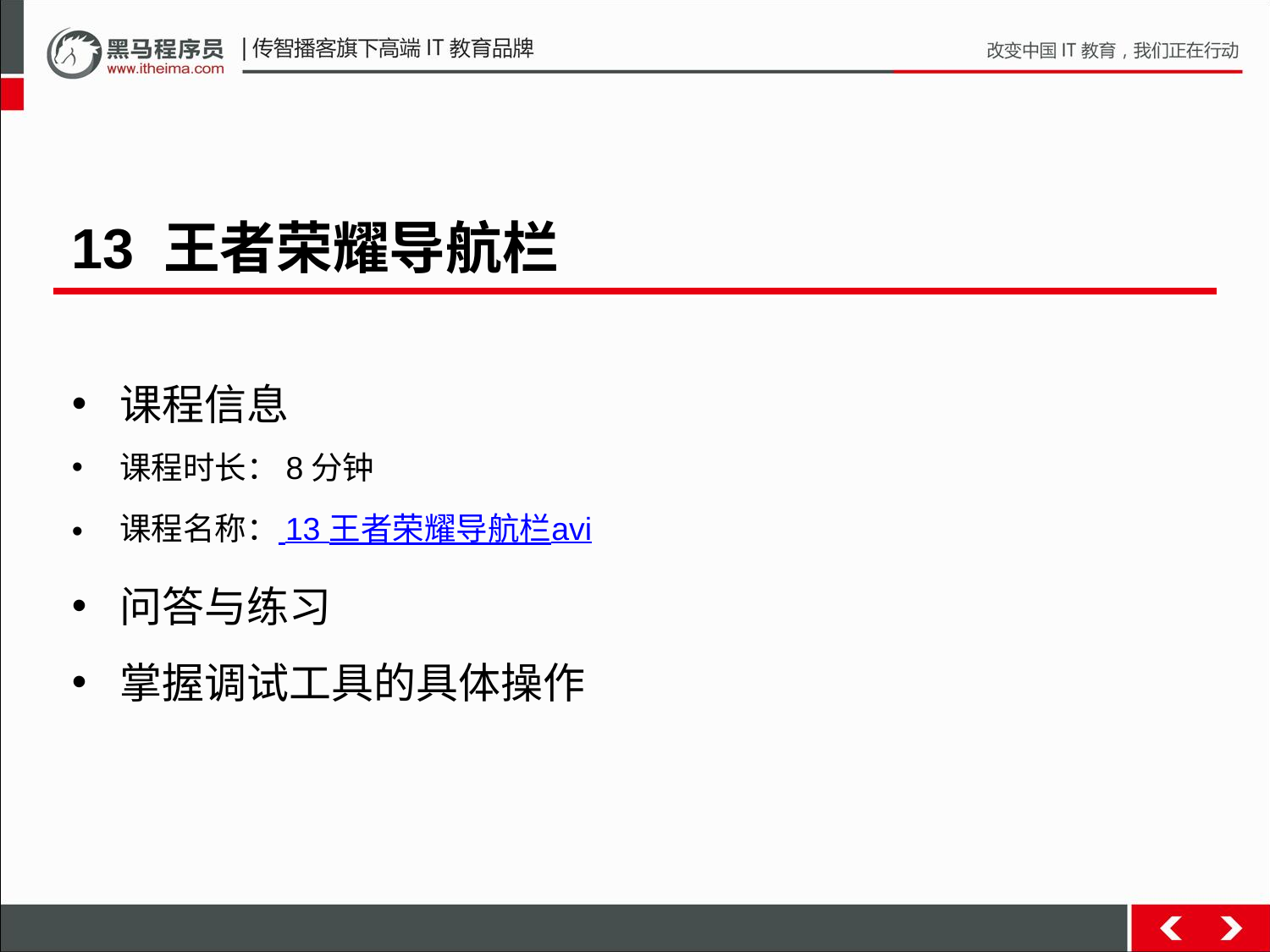

13 王者荣耀导航栏
课程信息
课程时长：8分钟
课程名称： 13 王者荣耀导航栏avi
问答与练习
掌握调试工具的具体操作